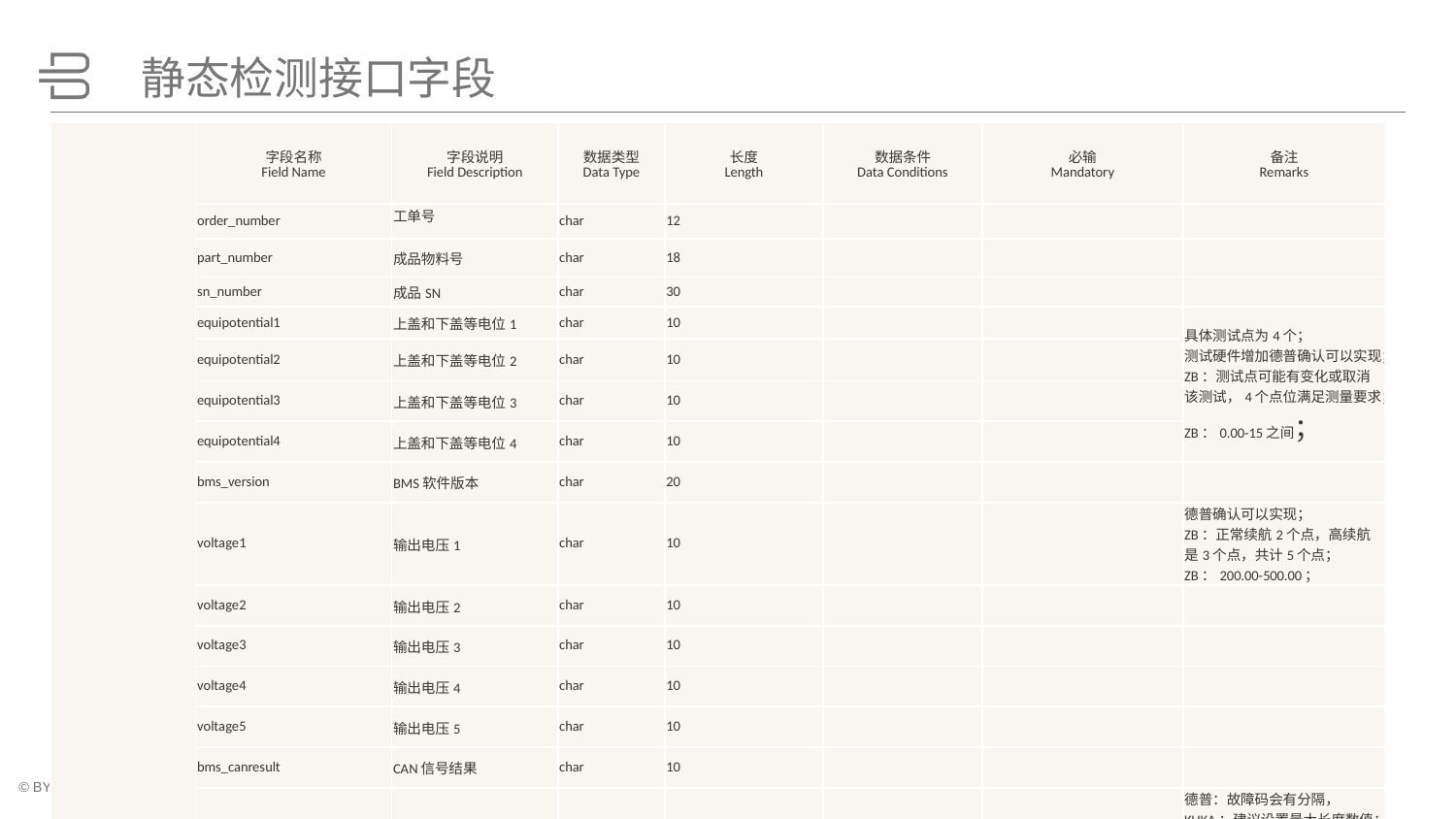

# 静态检测接口字段
| 传出参数Outbound parameters | 字段名称 Field Name | 字段说明 Field Description | 数据类型 Data Type | 长度 Length | 数据条件 Data Conditions | 必输 Mandatory | 备注 Remarks |
| --- | --- | --- | --- | --- | --- | --- | --- |
|  | order\_number | 工单号 | char | 12 |  |  |  |
|  | part\_number | 成品物料号 | char | 18 |  |  |  |
|  | sn\_number | 成品SN | char | 30 |  |  |  |
|  | equipotential1 | 上盖和下盖等电位1 | char | 10 |  |  | 具体测试点为4个； 测试硬件增加德普确认可以实现； ZB：测试点可能有变化或取消该测试，4个点位满足测量要求； ZB：0.00-15之间； |
|  | equipotential2 | 上盖和下盖等电位2 | char | 10 |  |  |  |
|  | equipotential3 | 上盖和下盖等电位3 | char | 10 |  |  |  |
|  | equipotential4 | 上盖和下盖等电位4 | char | 10 |  |  |  |
|  | bms\_version | BMS软件版本 | char | 20 |  |  |  |
|  | voltage1 | 输出电压1 | char | 10 |  |  | 德普确认可以实现； ZB：正常续航2个点，高续航是3个点，共计5个点； ZB：200.00-500.00； |
|  | voltage2 | 输出电压2 | char | 10 |  |  |  |
|  | voltage3 | 输出电压3 | char | 10 |  |  |  |
|  | voltage4 | 输出电压4 | char | 10 |  |  |  |
|  | voltage5 | 输出电压5 | char | 10 |  |  |  |
|  | bms\_canresult | CAN信号结果 | char | 10 |  |  |  |
|  | bms\_canfaultcode | 记录故障码 | char | 200 |  |  | 德普：故障码会有分隔， KUKA：建议设置最大长度数值； 最大数值以DTClist数量为依据，做定义 BYTON：DTC最多上传30个； 一个DTC为5位，加一个分隔符；30个DTC为：180位 |
|  | cell\_avervoltage | 电芯电压平均值 | char | 10 |  |  | ZB:少有所有电芯的电压值，所有电芯值与最小值的差值； ZB：正常续航及高续航都是96个； |
|  | ambienttemp | 环境温度 | char | 10 |  |  | ZB：16项与19项参数重复； |
|  | coolantintemp | 进冷却液温度； | char | 10 |  |  |  |
|  | coolantouttemp | 出冷却液温度； | char | 10 |  |  |  |
|  | coolantambienttemp | 环境温度 | char | 10 |  |  |  |
|  | coolantintempdiff | 进冷却液温度与环境温度差值 | char | 10 |  |  |  |
|  | coolantouttempdiff | 出冷却液温度与环境温度差值 | char | 10 |  |  |  |
|  | contactor\_status1 | 继电器状态 | char | 10 |  |  | 合继电器需要提供安全算法； BYTON:无需安全算法，在dbc中有模拟VCU的信号，Message为VCU\_BMS\_01，Signal为VCU\_Requested Mode BMS，置1即可； |
|  | contactor\_voltage1 | 输出电压 | char | 10 |  |  |  |
|  | contactor\_status2 | 继电器状态 | char | 10 |  |  |  |
|  | contactor\_voltage2 | 输出电压 | char | 10 |  |  |  |
|  | isolation1 | 正极测试绝缘电阻； | char | 10 |  |  | 需要关闭电池包的绝缘自检？需要提供诊断协议 BYTON:无关闭电池包绝缘自检需求 |
|  | isolation2 | 负极测试绝缘电阻； | char | 10 |  |  |  |
|  | hipotcurrent | 测试电流， | char | 10 |  |  |  |
|  | isolationcannormal | 正常状态读电阻 | char | 10 |  |  |  |
|  | isolationcanadd1 | 加电阻300，测电阻 | char | 10 |  |  |  |
|  | isolationcanadd2 | 加电阻30，测电阻 | char | 10 |  |  |  |
|  | faultcode | 记录故障码 | char | 200 |  |  |  |
|  | clear\_fault\_code | 清故障码 | char | 10 |  |  |  |
|  | isolationcanreduction | 还原状态电阻 | char | 10 |  |  |  |
|  | hvilloopreslut | 常态测试结果 | char | 10 |  |  |  |
|  | hvilloophvoltagefront | 前高压连接测试 | char | 10 |  |  |  |
|  | hvilloophvoltageafter | 后高压连接测试 | char | 10 |  |  |  |
|  | hvilloopaux | AUX连接测试 | char | 10 |  |  |  |
|  | finalresult | 最终结果 | char | 10 |  |  | BYTON:静态测试要有整体测试结果； 每个电池包每次测试结果都上传记录，不覆盖 |
| 返回参数 Returning Parameters | result | 处理结果 | CHAR | 3 |  | ○ | OK/NOK |
|  | reason | 原因 | CHAR | 200 |  |  |  |
6
© BYTON 2017